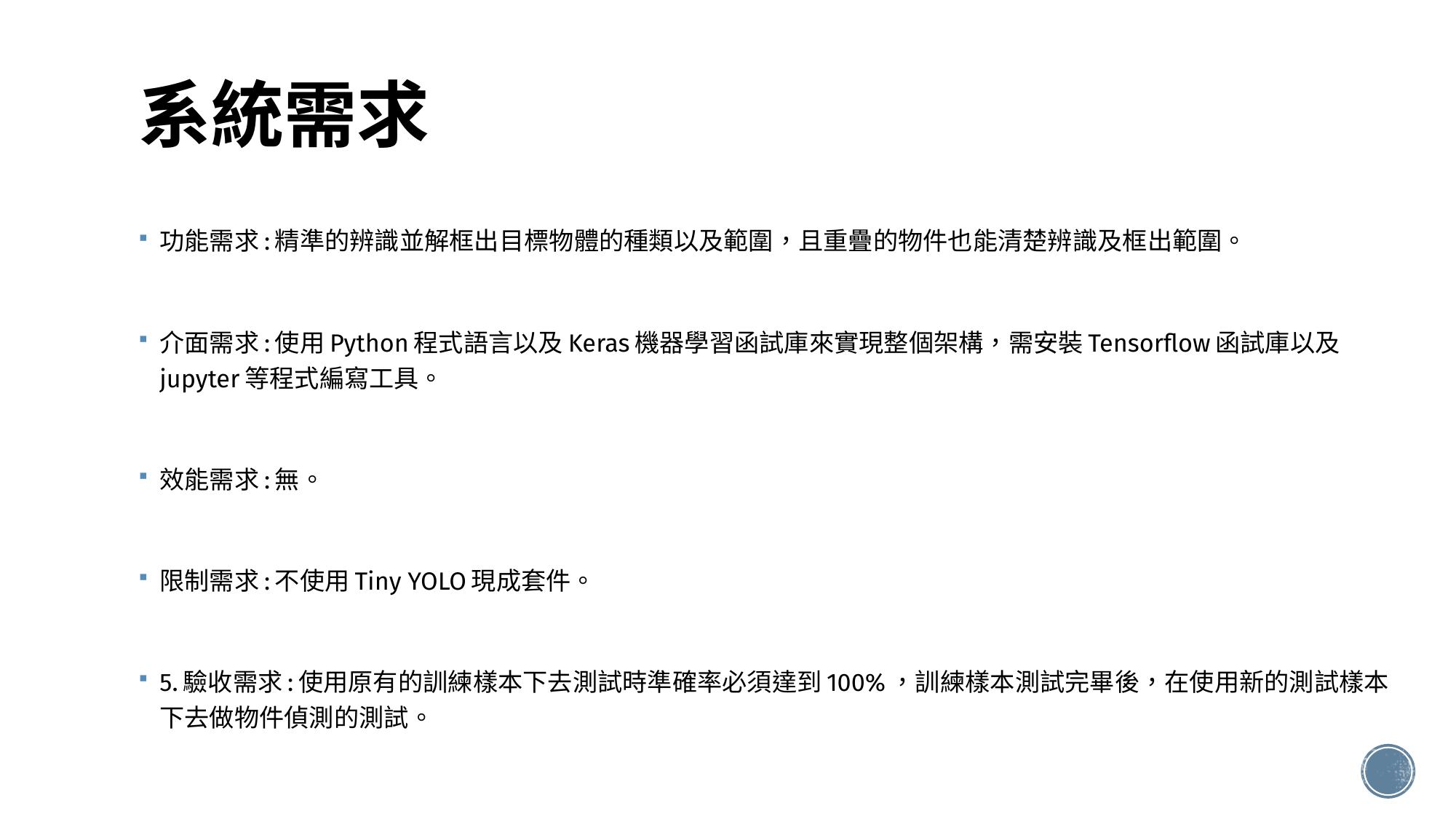

# 系統需求
功能需求:精準的辨識並解框出目標物體的種類以及範圍，且重疊的物件也能清楚辨識及框出範圍。

介面需求:使用Python程式語言以及Keras機器學習函試庫來實現整個架構，需安裝Tensorflow函試庫以及jupyter等程式編寫工具。

效能需求:無。

限制需求:不使用Tiny YOLO現成套件。

5.驗收需求:使用原有的訓練樣本下去測試時準確率必須達到100%，訓練樣本測試完畢後，在使用新的測試樣本下去做物件偵測的測試。